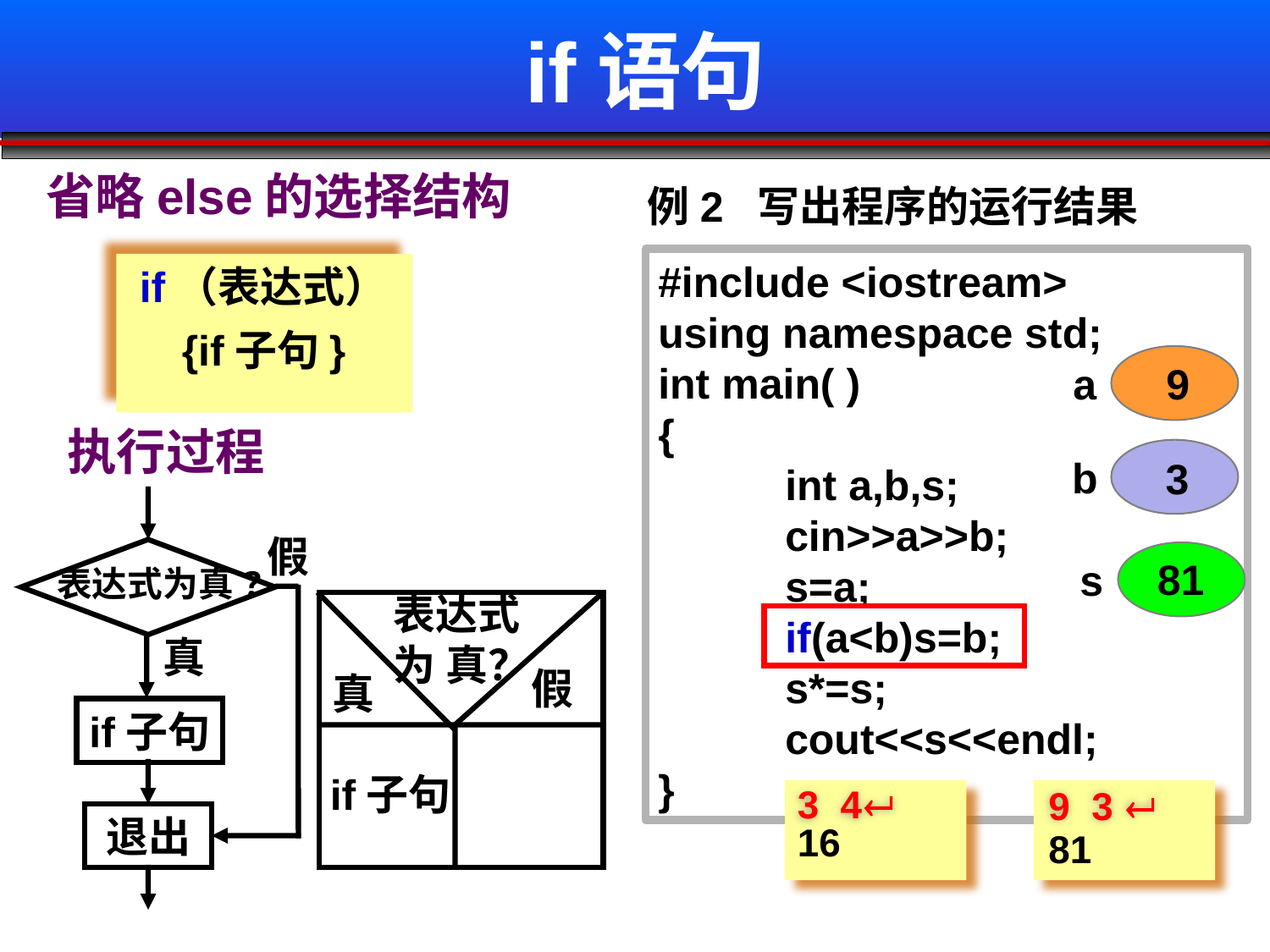

# if语句

 省略else的选择结构
例2  写出程序的运行结果

#include <iostream>
using namespace std;
int main( )
{
	int a,b,s;
	cin>>a>>b;
	s=a;
	if(a<b)s=b;
	s*=s;
	cout<<s<<endl;
}

if（表达式）
{if子句}

a
3
9

 执行过程

b
4
3

假

s
81
16
9
3
4

表达式为真?
表达式为 真？

真

假
真
if子句

if子句
3  4↵
9  3 ↵

退出
16
81